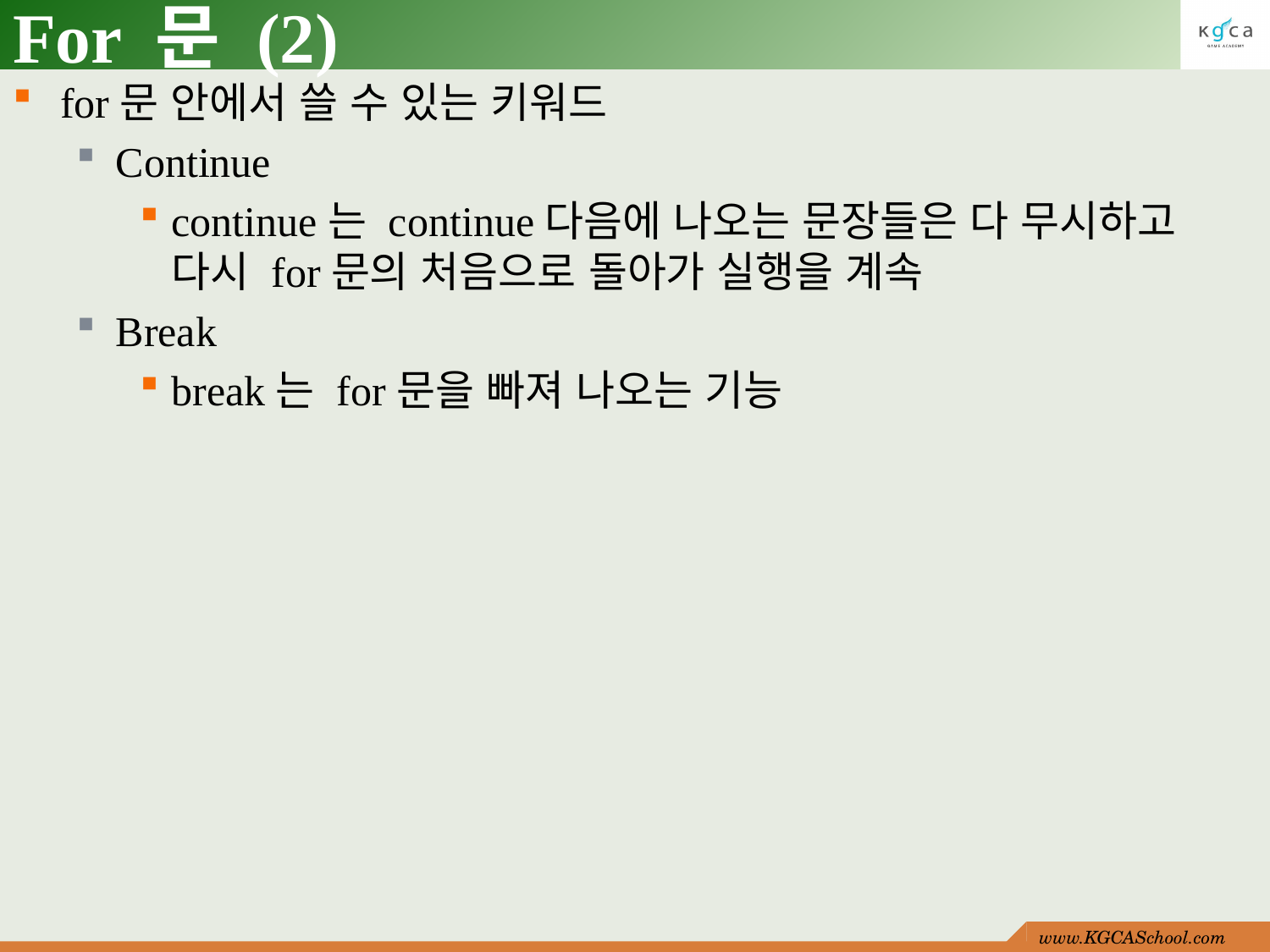

# For 문 (2)
for문 안에서 쓸 수 있는 키워드
Continue
continue는 continue다음에 나오는 문장들은 다 무시하고 다시 for문의 처음으로 돌아가 실행을 계속
Break
break는 for문을 빠져 나오는 기능